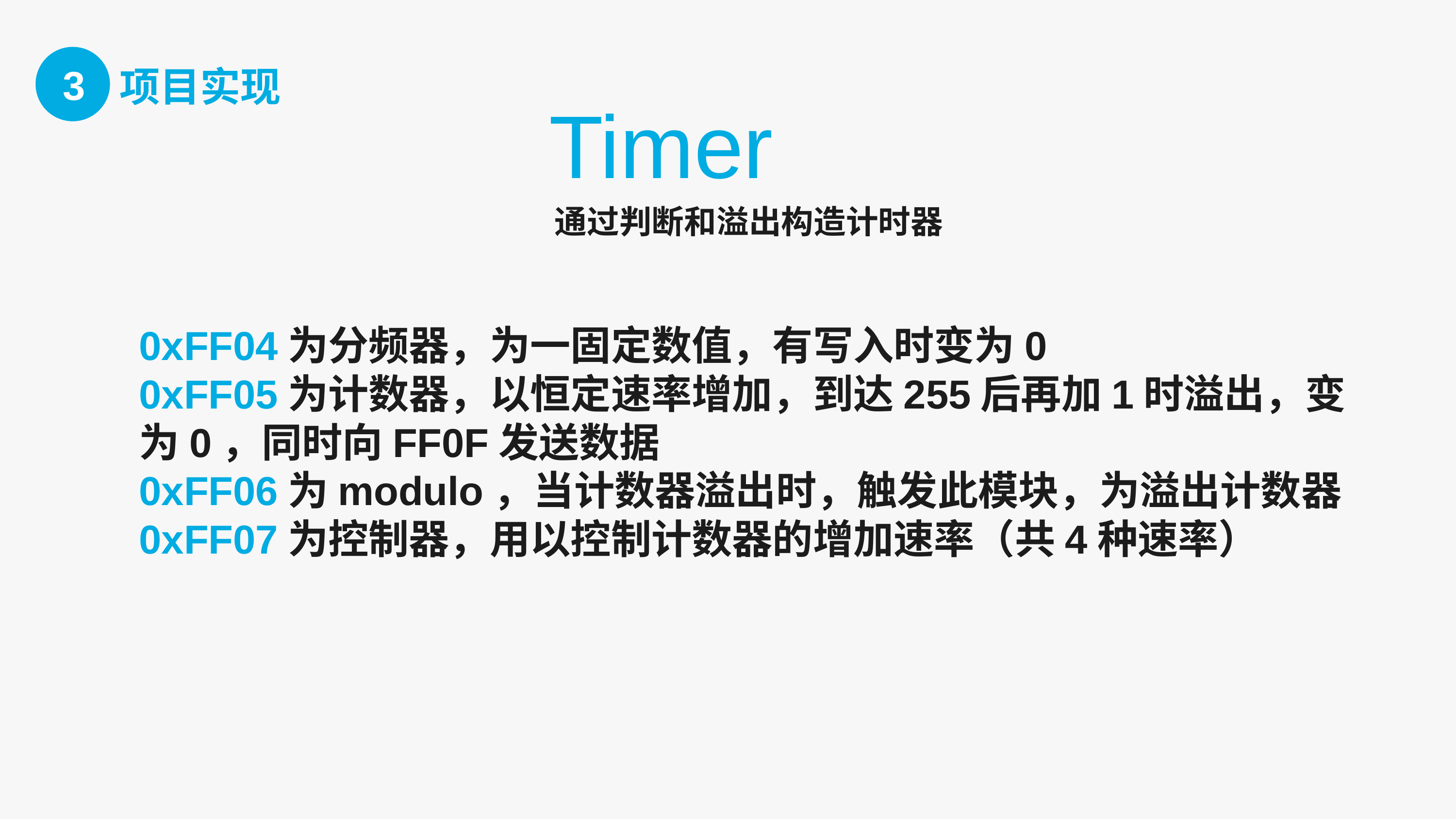

3
项目实现
Timer
通过判断和溢出构造计时器
0xFF04为分频器，为一固定数值，有写入时变为0
0xFF05为计数器，以恒定速率增加，到达255后再加1时溢出，变为0，同时向FF0F发送数据
0xFF06为modulo，当计数器溢出时，触发此模块，为溢出计数器
0xFF07为控制器，用以控制计数器的增加速率（共4种速率）